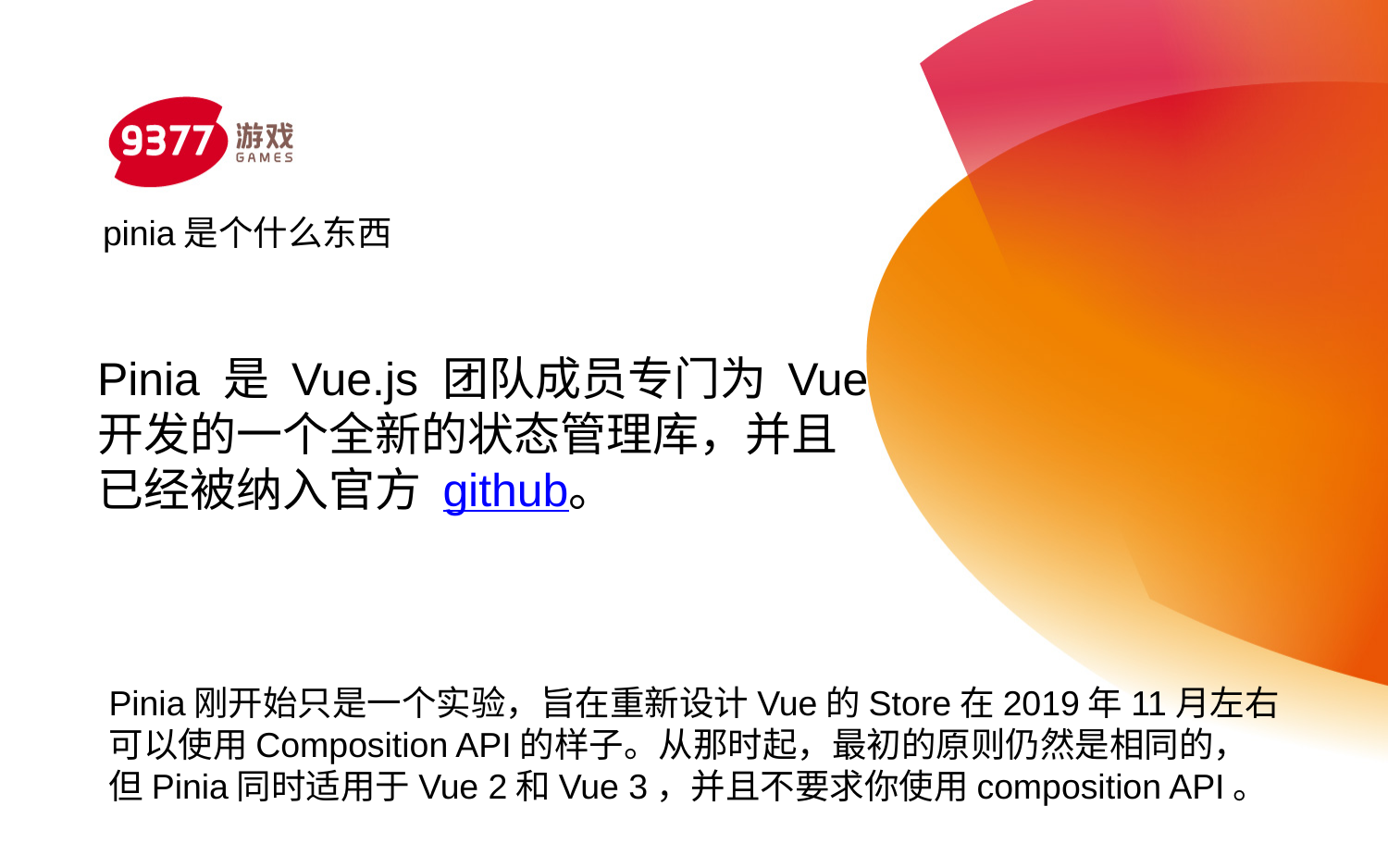

pinia是个什么东西
Pinia 是 Vue.js 团队成员专门为 Vue
开发的一个全新的状态管理库，并且
已经被纳入官方 github。
Pinia刚开始只是一个实验，旨在重新设计Vue的Store在2019年11月左右
可以使用Composition API的样子。从那时起，最初的原则仍然是相同的，
但Pinia同时适用于Vue 2和Vue 3，并且不要求你使用composition API。